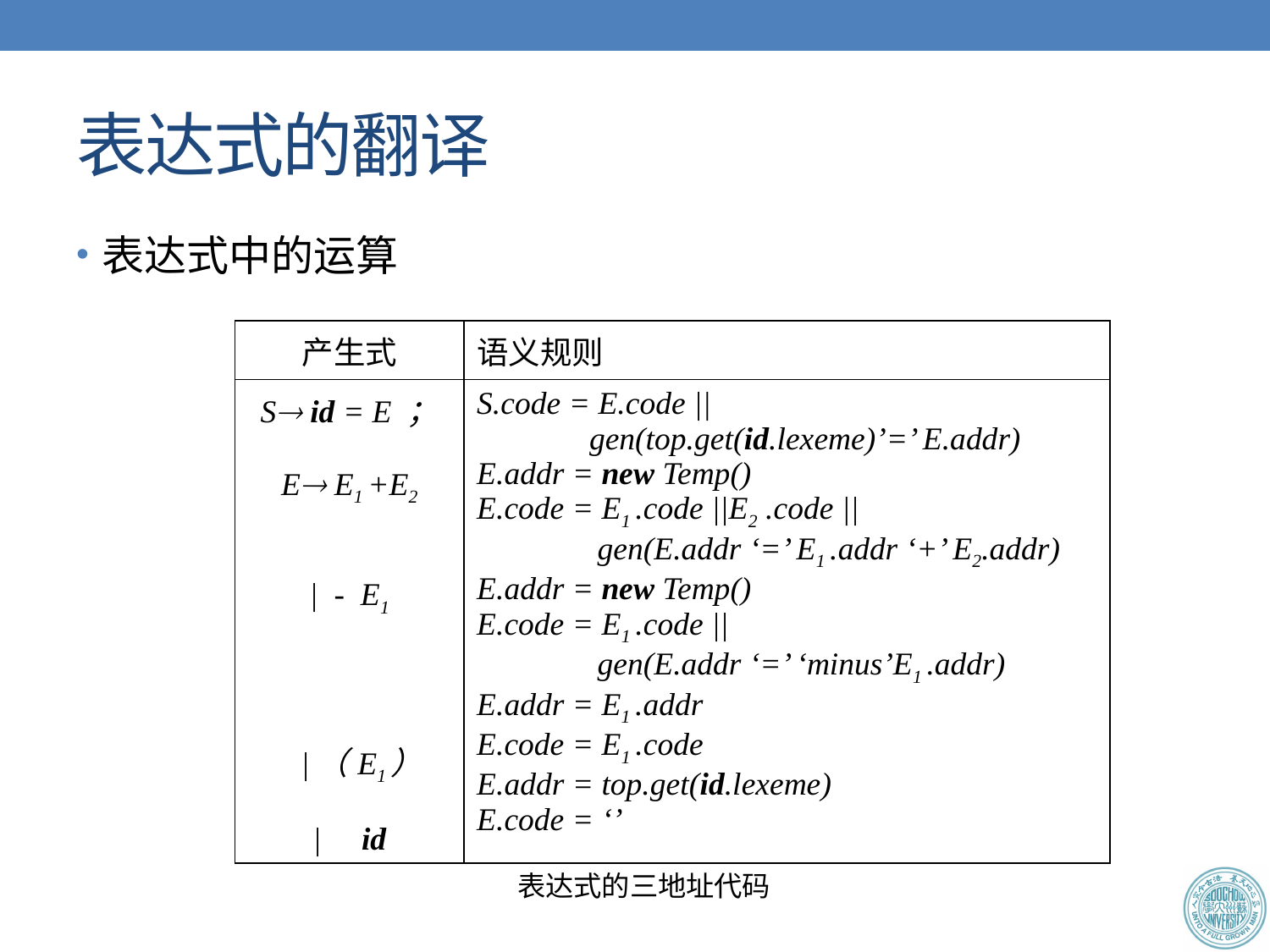

# 表达式的翻译
表达式中的运算

| 产生式 | 语义规则 |
| --- | --- |
| S→ id = E ； E→ E1 +E2 | - E1 |（E1） | id | S.code = E.code || gen(top.get(id.lexeme)’=’ E.addr) E.addr = new Temp() E.code = E1 .code ||E2 .code || gen(E.addr ‘=’ E1 .addr ‘+’ E2.addr) E.addr = new Temp() E.code = E1 .code || gen(E.addr ‘=’ ‘minus’E1 .addr) E.addr = E1 .addr E.code = E1 .code E.addr = top.get(id.lexeme) E.code = ‘’ |
表达式的三地址代码